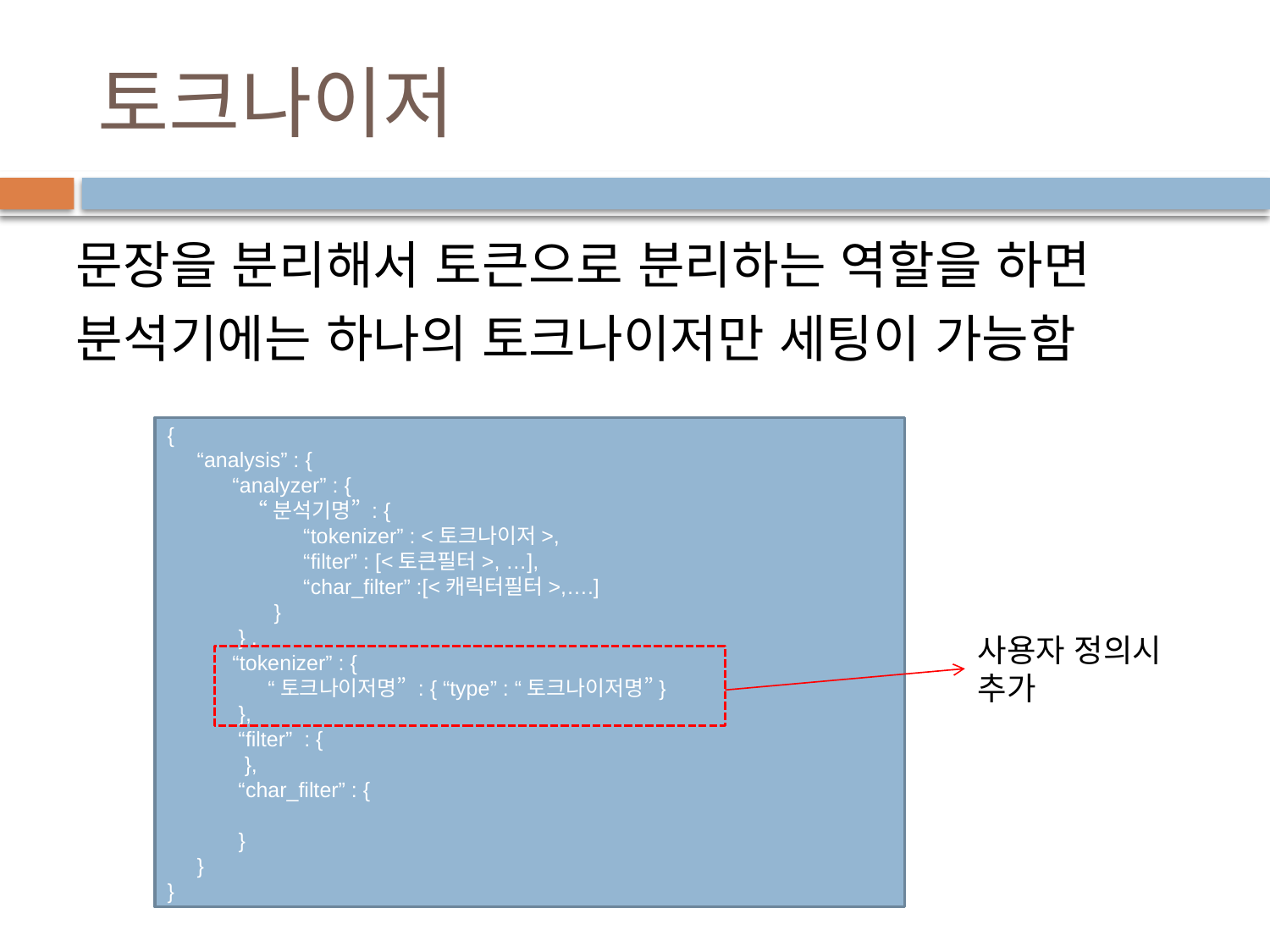

# 토크나이저
문장을 분리해서 토큰으로 분리하는 역할을 하면
분석기에는 하나의 토크나이저만 세팅이 가능함
{
     “analysis” : {
           “analyzer” : {
                 “분석기명” : {
                       “tokenizer” : <토크나이저>,
                       “filter” : [<토큰필터>, …],
                       “char_filter” :[<캐릭터필터>,….]
                  }
            } ,
           “tokenizer” : {
                 “토크나이저명” : { “type” : “토크나이저명”}
            },
            “filter”  : {
             },
            “char_filter” : {

            }
     }
}
사용자 정의시 추가